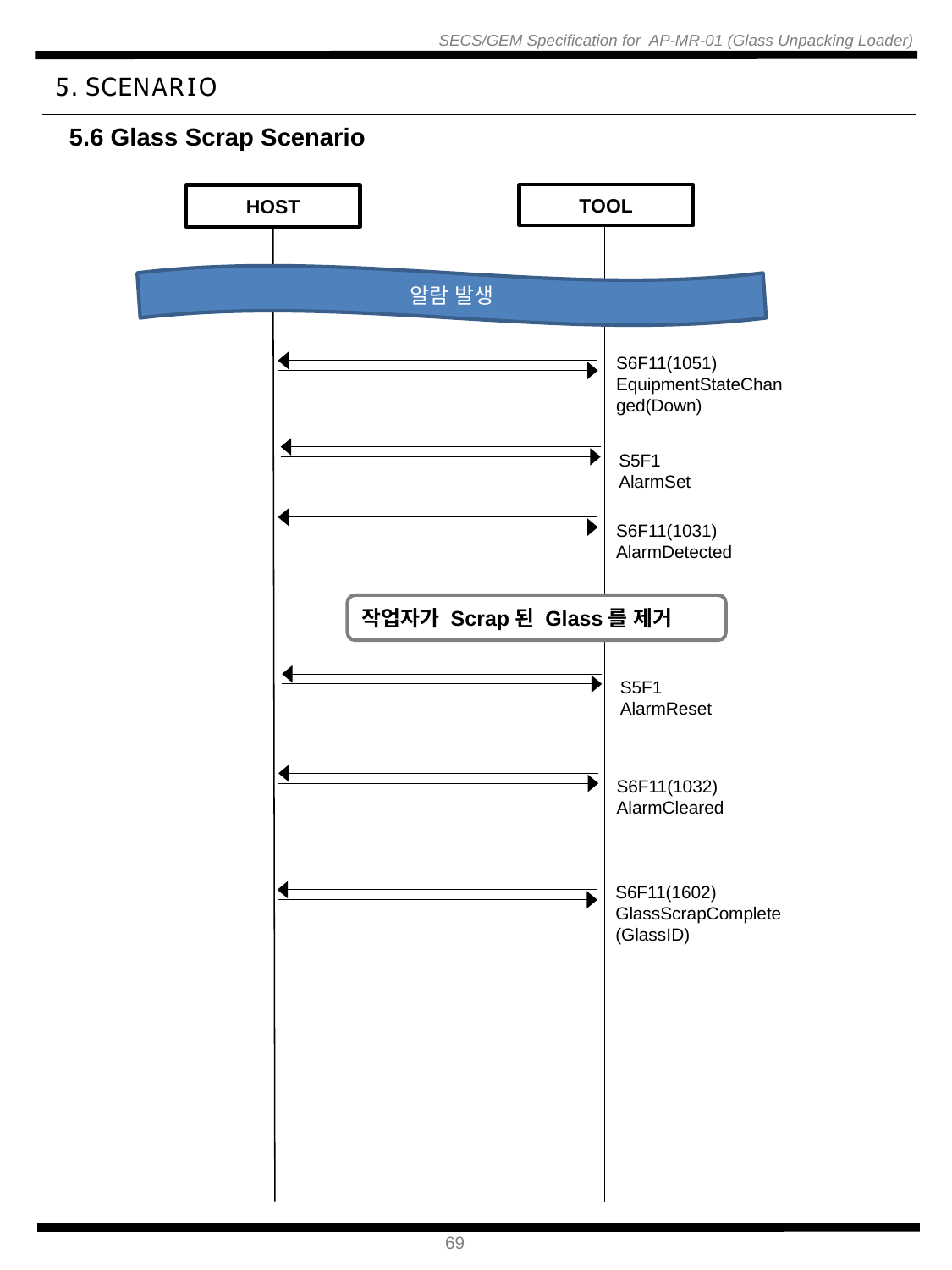

5. SCENARIO
5.6 Glass Scrap Scenario
HOST
TOOL
알람 발생
S6F11(1051)
EquipmentStateChanged(Down)
S5F1
AlarmSet
S6F11(1031)
AlarmDetected
작업자가 Scrap된 Glass를 제거
S5F1
AlarmReset
S6F11(1032)
AlarmCleared
S6F11(1602)
GlassScrapComplete(GlassID)